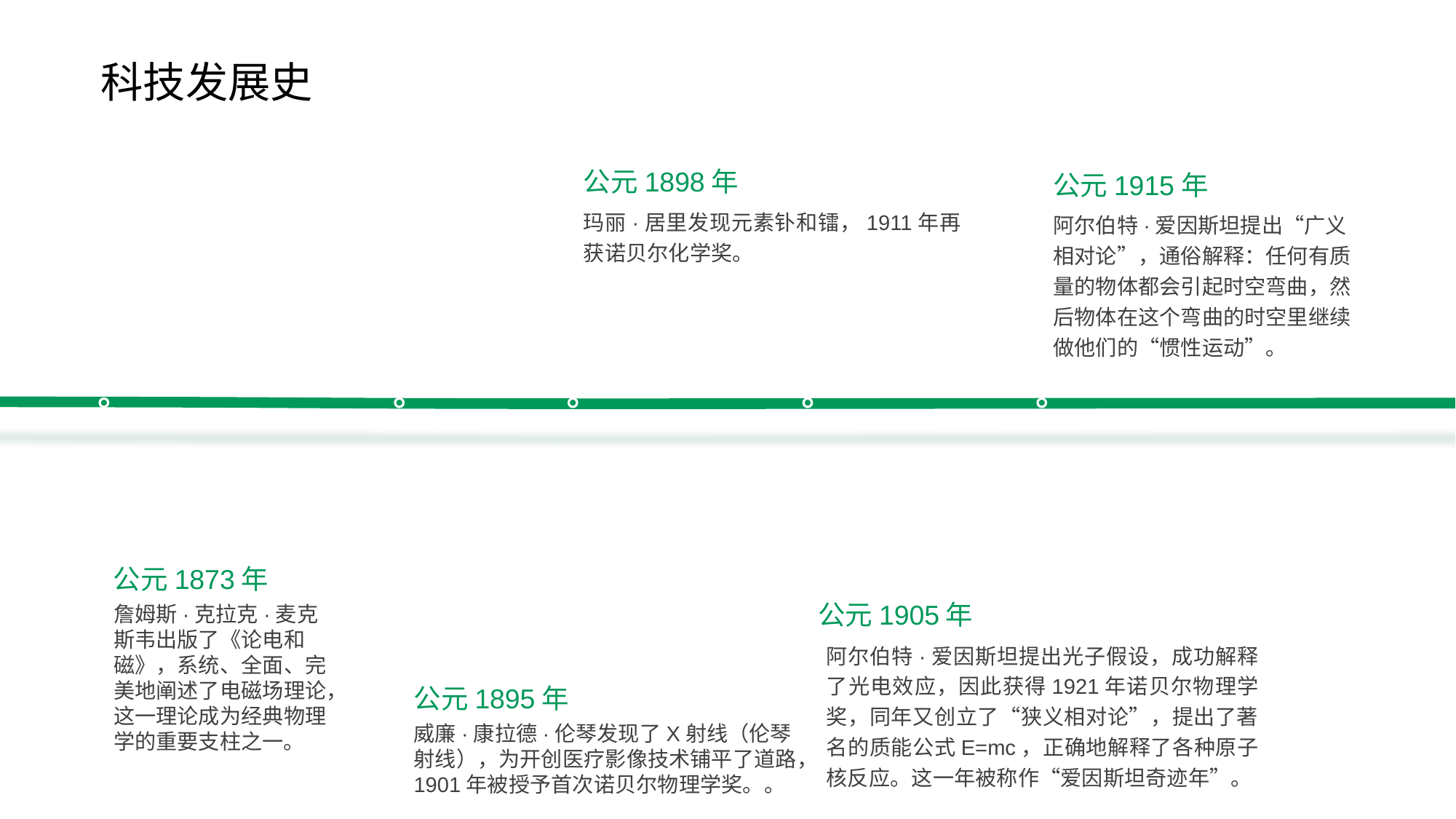

科技发展史
公元1898年
公元1915年
玛丽·居里发现元素钋和镭，1911年再获诺贝尔化学奖。
阿尔伯特·爱因斯坦提出“广义相对论”，通俗解释：任何有质量的物体都会引起时空弯曲，然后物体在这个弯曲的时空里继续做他们的“惯性运动”。

公元1873年
公元1905年
詹姆斯·克拉克·麦克斯韦出版了《论电和磁》，系统、全面、完美地阐述了电磁场理论，这一理论成为经典物理学的重要支柱之一。
阿尔伯特·爱因斯坦提出光子假设，成功解释了光电效应，因此获得1921年诺贝尔物理学奖，同年又创立了“狭义相对论”，提出了著名的质能公式E=mc，正确地解释了各种原子核反应。这一年被称作“爱因斯坦奇迹年”。
公元1895年
威廉·康拉德·伦琴发现了X射线（伦琴射线），为开创医疗影像技术铺平了道路，1901年被授予首次诺贝尔物理学奖。。